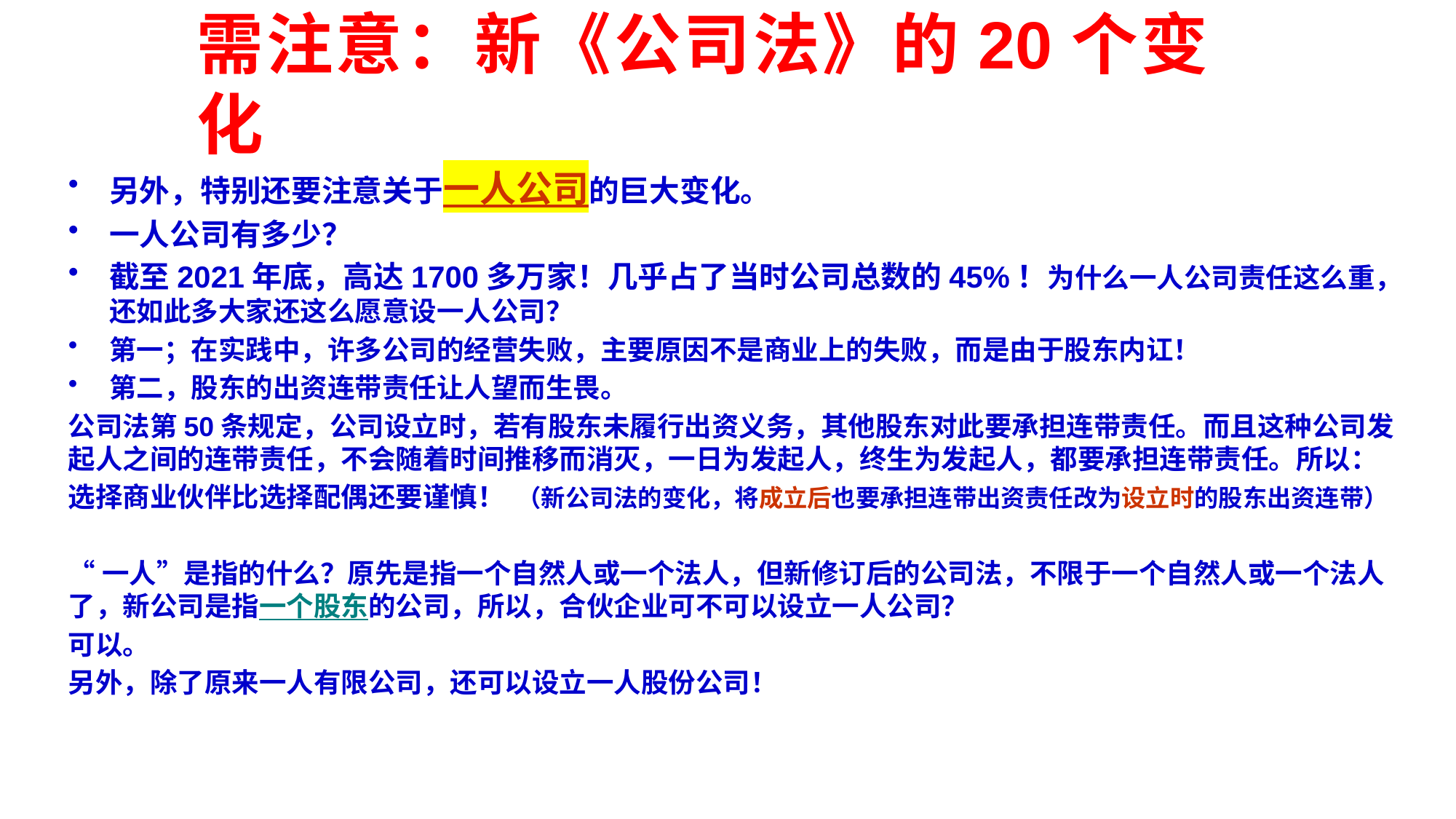

# 需注意：新《公司法》的20个变化
另外，特别还要注意关于一人公司的巨大变化。
一人公司有多少？
截至2021年底，高达1700多万家！几乎占了当时公司总数的45%！为什么一人公司责任这么重，还如此多大家还这么愿意设一人公司？
第一；在实践中，许多公司的经营失败，主要原因不是商业上的失败，而是由于股东内讧！
第二，股东的出资连带责任让人望而生畏。
公司法第50条规定，公司设立时，若有股东未履行出资义务，其他股东对此要承担连带责任。而且这种公司发起人之间的连带责任，不会随着时间推移而消灭，一日为发起人，终生为发起人，都要承担连带责任。所以：
选择商业伙伴比选择配偶还要谨慎！  （新公司法的变化，将成立后也要承担连带出资责任改为设立时的股东出资连带）

“一人”是指的什么？原先是指一个自然人或一个法人，但新修订后的公司法，不限于一个自然人或一个法人了，新公司是指一个股东的公司，所以，合伙企业可不可以设立一人公司？
可以。
另外，除了原来一人有限公司，还可以设立一人股份公司！